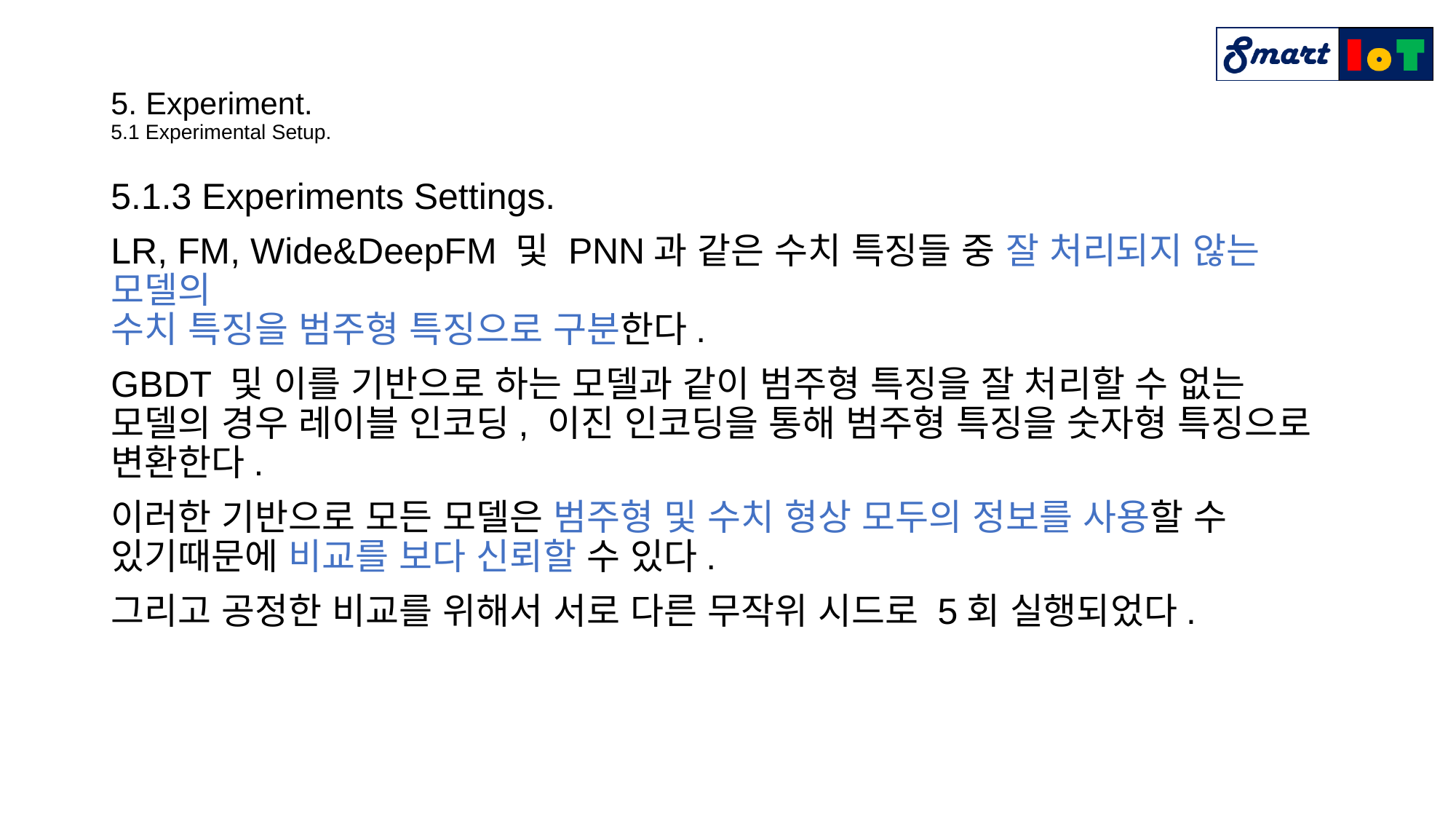

# 5. Experiment. 5.1 Experimental Setup.
5.1.3 Experiments Settings.
LR, FM, Wide&DeepFM 및 PNN과 같은 수치 특징들 중 잘 처리되지 않는 모델의
수치 특징을 범주형 특징으로 구분한다.
GBDT 및 이를 기반으로 하는 모델과 같이 범주형 특징을 잘 처리할 수 없는 모델의 경우 레이블 인코딩, 이진 인코딩을 통해 범주형 특징을 숫자형 특징으로 변환한다.
이러한 기반으로 모든 모델은 범주형 및 수치 형상 모두의 정보를 사용할 수 있기때문에 비교를 보다 신뢰할 수 있다.
그리고 공정한 비교를 위해서 서로 다른 무작위 시드로 5회 실행되었다.